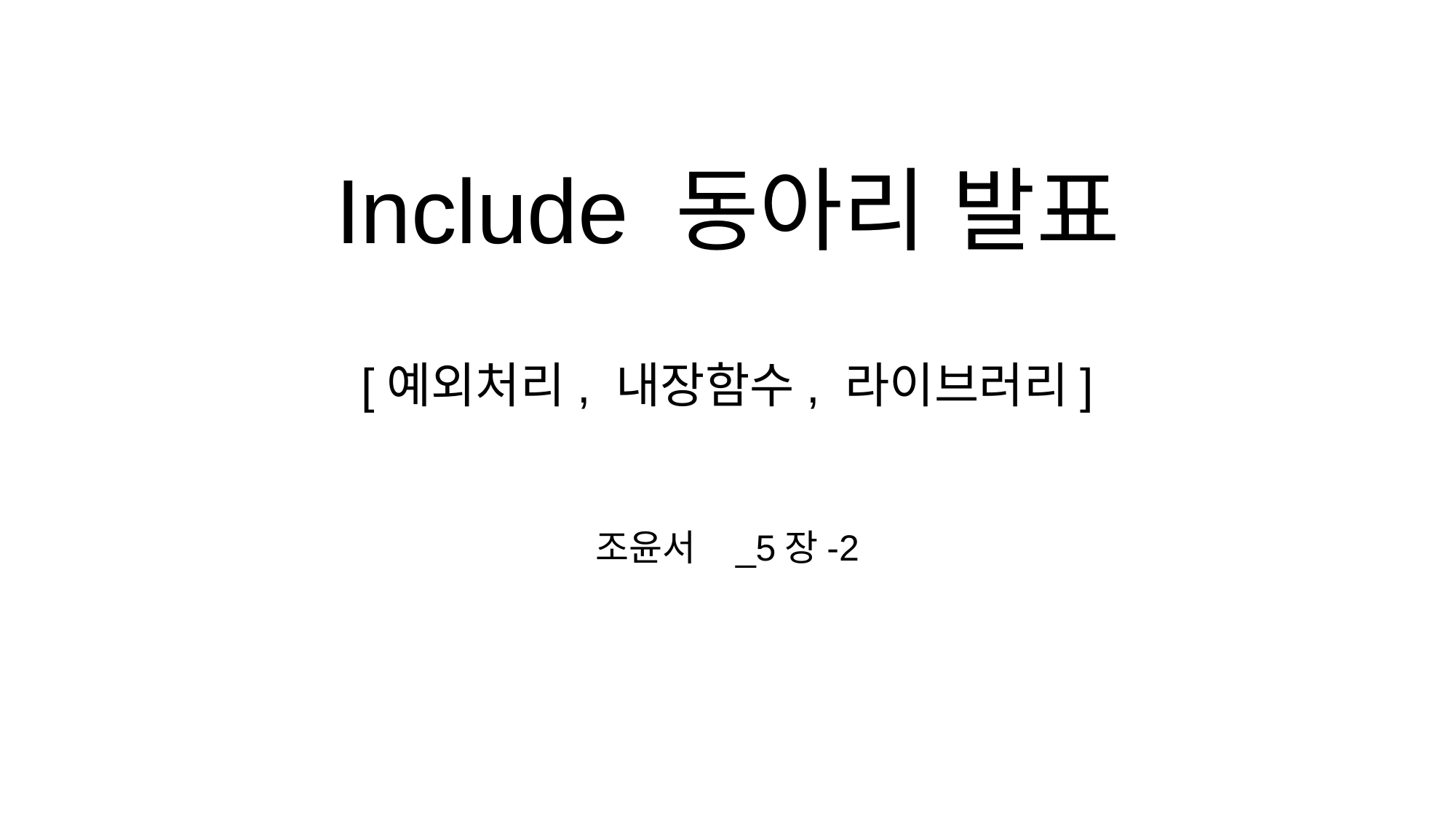

# Include 동아리 발표 [예외처리, 내장함수, 라이브러리]
조윤서   _5장-2